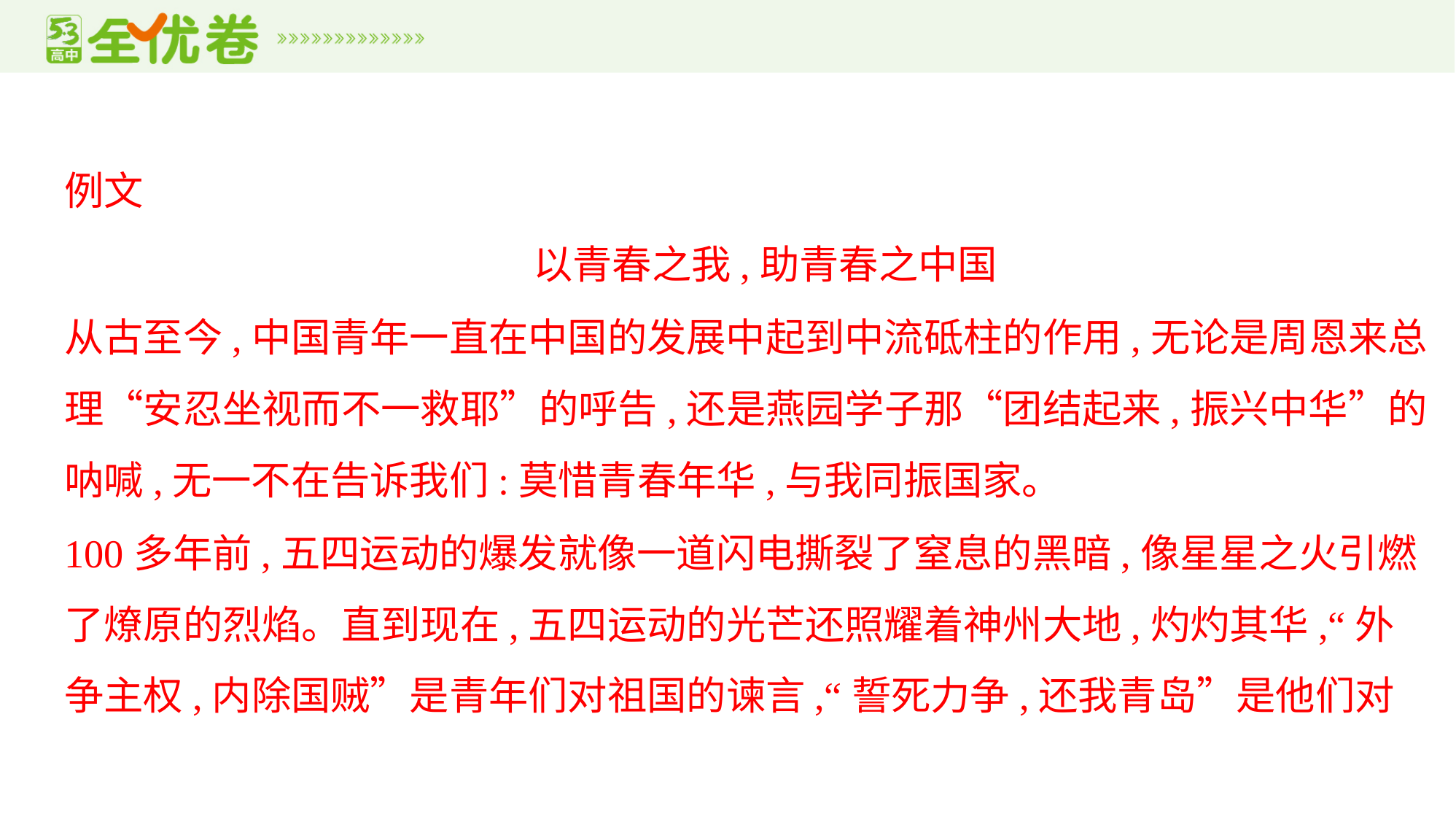

例文
以青春之我,助青春之中国
从古至今,中国青年一直在中国的发展中起到中流砥柱的作用,无论是周恩来总
理“安忍坐视而不一救耶”的呼告,还是燕园学子那“团结起来,振兴中华”的
呐喊,无一不在告诉我们:莫惜青春年华,与我同振国家。
100多年前,五四运动的爆发就像一道闪电撕裂了窒息的黑暗,像星星之火引燃
了燎原的烈焰。直到现在,五四运动的光芒还照耀着神州大地,灼灼其华,“外
争主权,内除国贼”是青年们对祖国的谏言,“誓死力争,还我青岛”是他们对